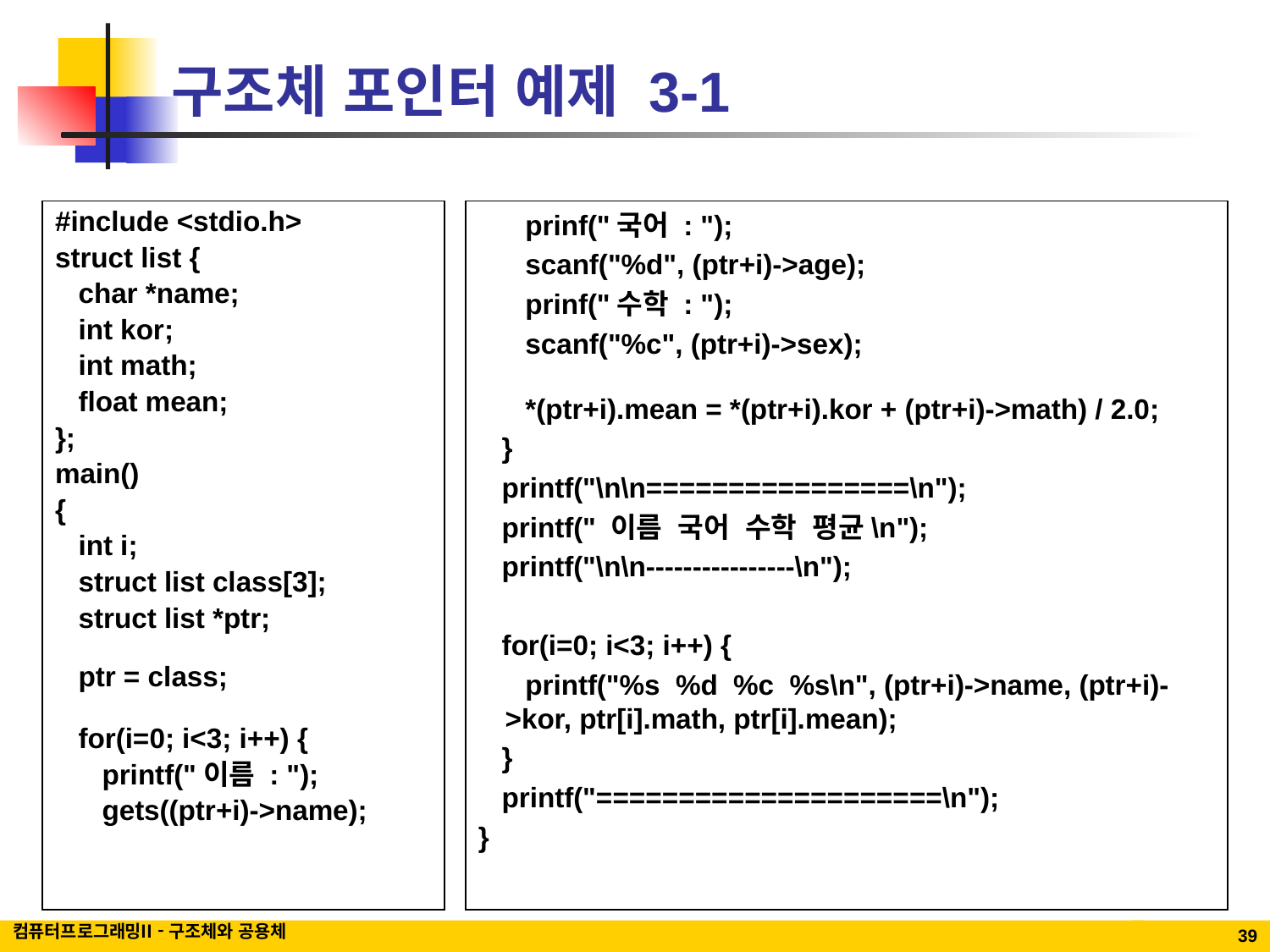

# 구조체 포인터 예제 3-1
#include <stdio.h>
struct list {
   char *name;
   int kor;
   int math;
   float mean;
};
main()
{
   int i;
   struct list class[3];
   struct list *ptr;

   ptr = class;

   for(i=0; i<3; i++) {
      printf("이름 : ");
      gets((ptr+i)->name);
      prinf("국어 : ");
      scanf("%d", (ptr+i)->age);
      prinf("수학 : ");
      scanf("%c", (ptr+i)->sex);

      *(ptr+i).mean = *(ptr+i).kor + (ptr+i)->math) / 2.0;
   }
   printf("\n\n================\n");
   printf(" 이름  국어  수학  평균\n");
   printf("\n\n----------------\n");

   for(i=0; i<3; i++) {
      printf("%s  %d  %c  %s\n", (ptr+i)->name, (ptr+i)->kor, ptr[i].math, ptr[i].mean);
   }
   printf("=====================\n");
}
컴퓨터프로그래밍II - 구조체와 공용체
39